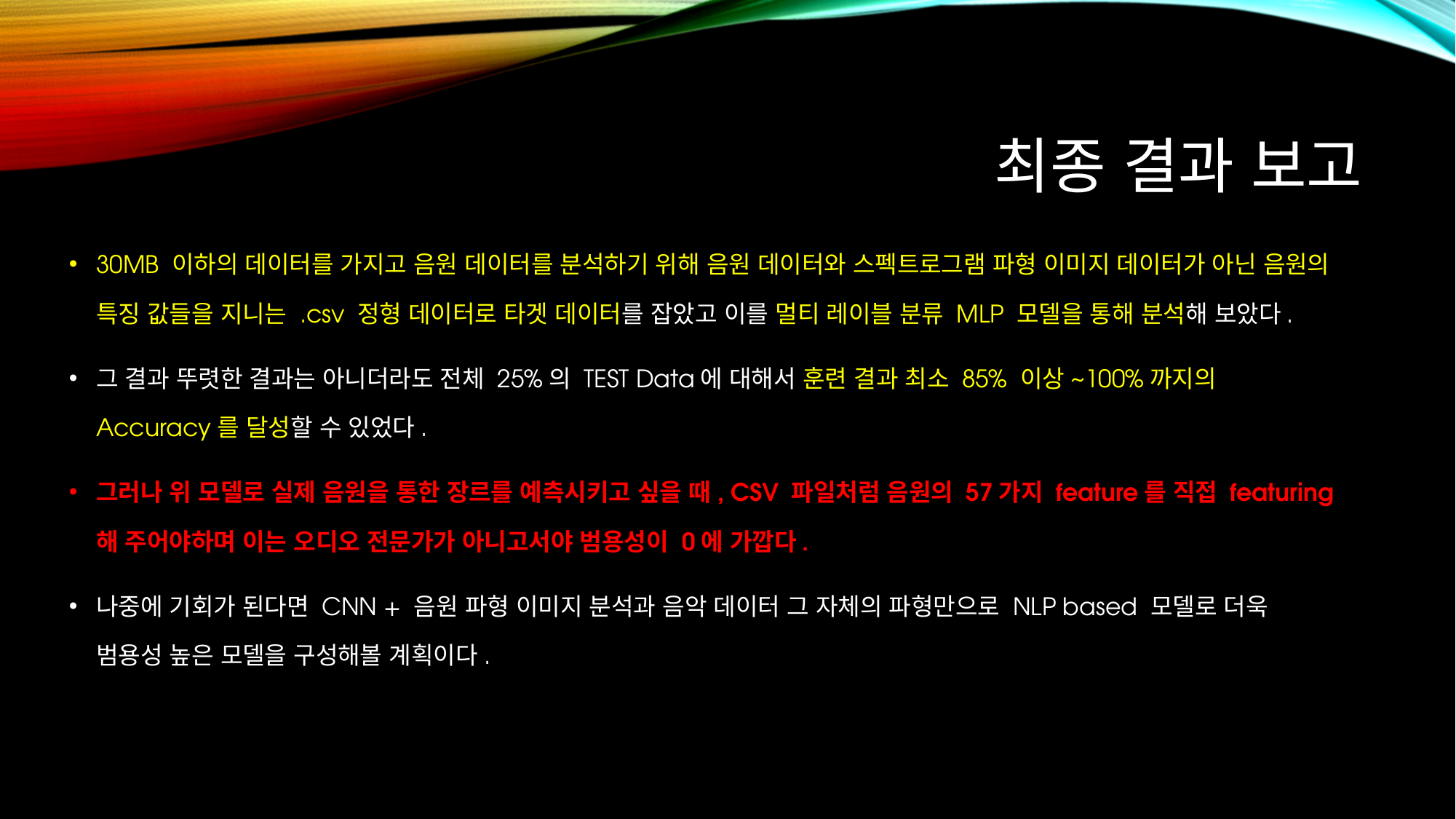

# 최종 결과 보고
30MB 이하의 데이터를 가지고 음원 데이터를 분석하기 위해 음원 데이터와 스펙트로그램 파형 이미지 데이터가 아닌 음원의 특징 값들을 지니는 .csv 정형 데이터로 타겟 데이터를 잡았고 이를 멀티 레이블 분류 MLP 모델을 통해 분석해 보았다.
그 결과 뚜렷한 결과는 아니더라도 전체 25%의 TEST Data에 대해서 훈련 결과 최소 85% 이상~100%까지의 Accuracy를 달성할 수 있었다.
그러나 위 모델로 실제 음원을 통한 장르를 예측시키고 싶을 때, CSV 파일처럼 음원의 57가지 feature를 직접 featuring 해 주어야하며 이는 오디오 전문가가 아니고서야 범용성이 0에 가깝다.
나중에 기회가 된다면 CNN + 음원 파형 이미지 분석과 음악 데이터 그 자체의 파형만으로 NLP based 모델로 더욱 범용성 높은 모델을 구성해볼 계획이다.